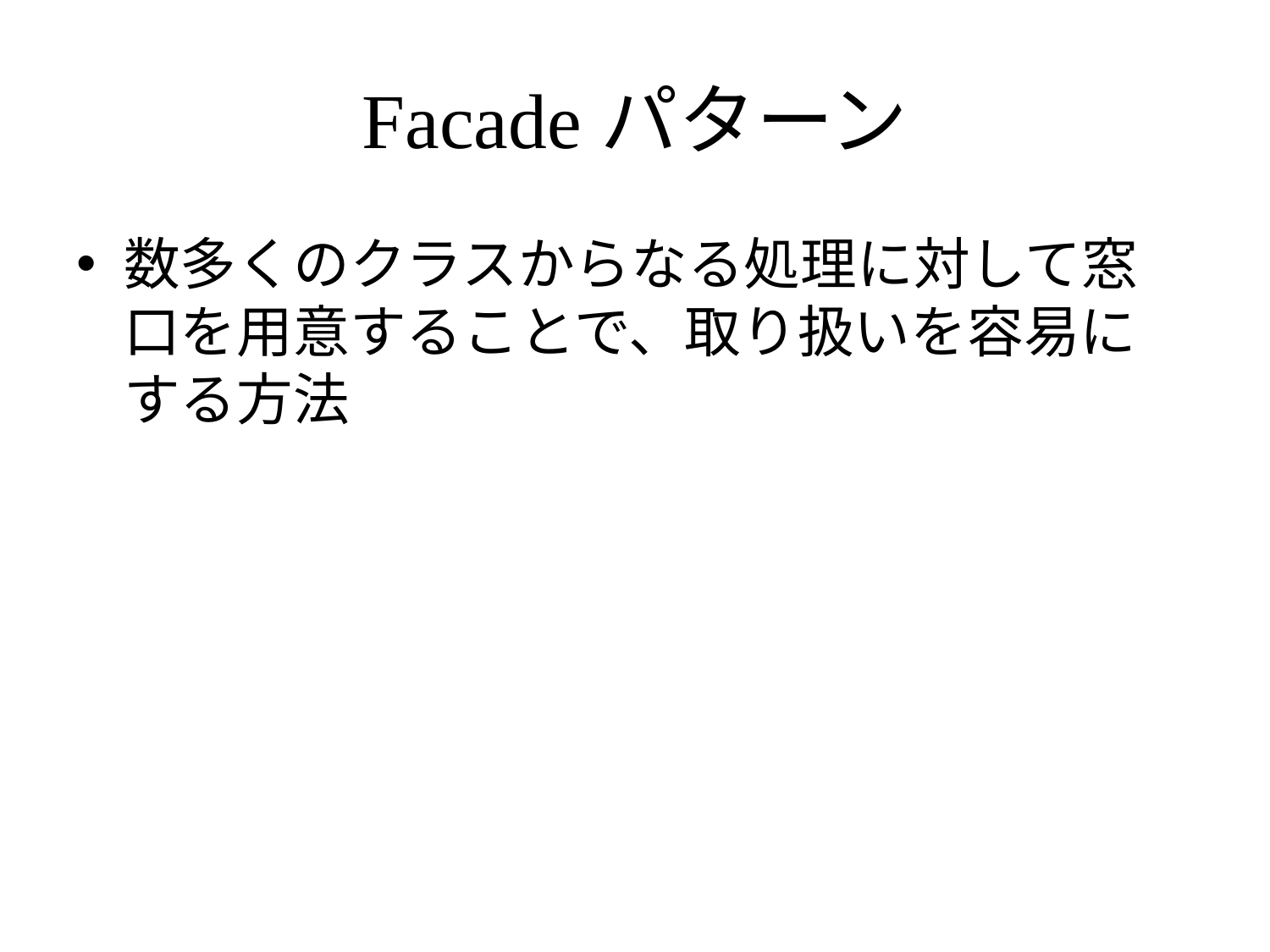

# Facadeパターン
数多くのクラスからなる処理に対して窓口を用意することで、取り扱いを容易にする方法